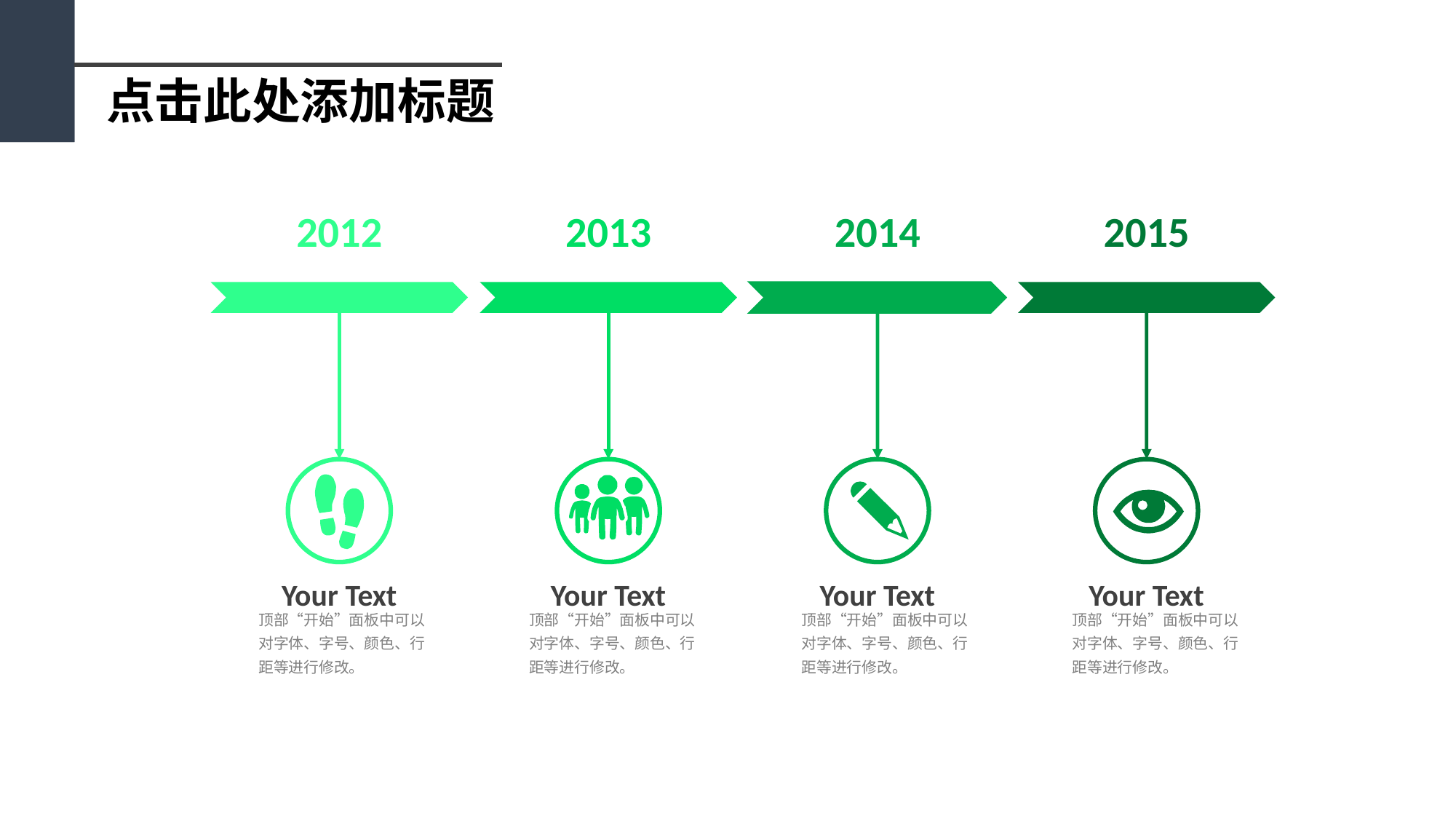

点击此处添加标题
2012
2013
2014
2015

Your Text
Your Text
Your Text
Your Text
顶部“开始”面板中可以对字体、字号、颜色、行距等进行修改。
顶部“开始”面板中可以对字体、字号、颜色、行距等进行修改。
顶部“开始”面板中可以对字体、字号、颜色、行距等进行修改。
顶部“开始”面板中可以对字体、字号、颜色、行距等进行修改。